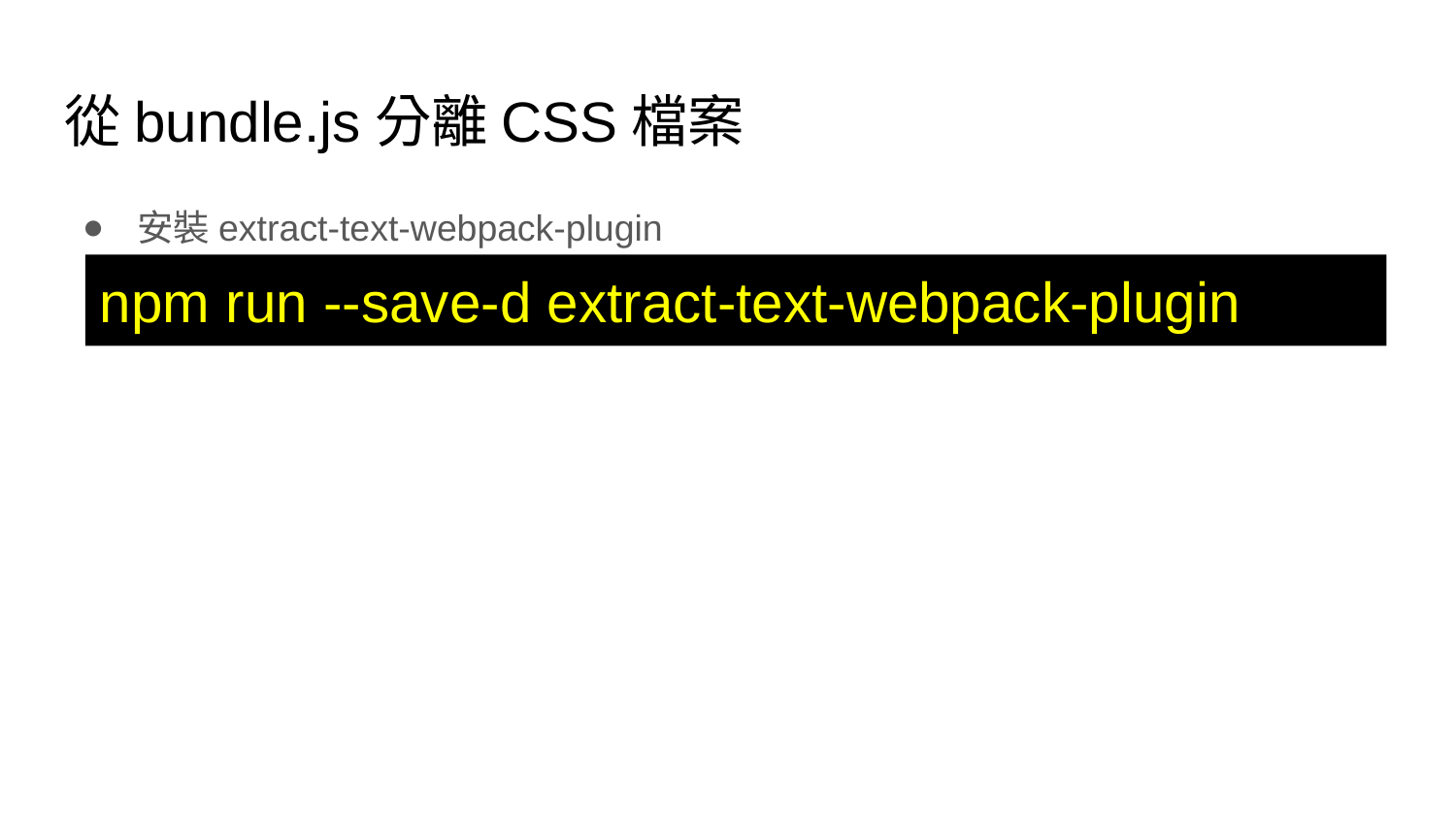

# 從bundle.js分離CSS檔案
安裝extract-text-webpack-plugin

npm run --save-d extract-text-webpack-plugin